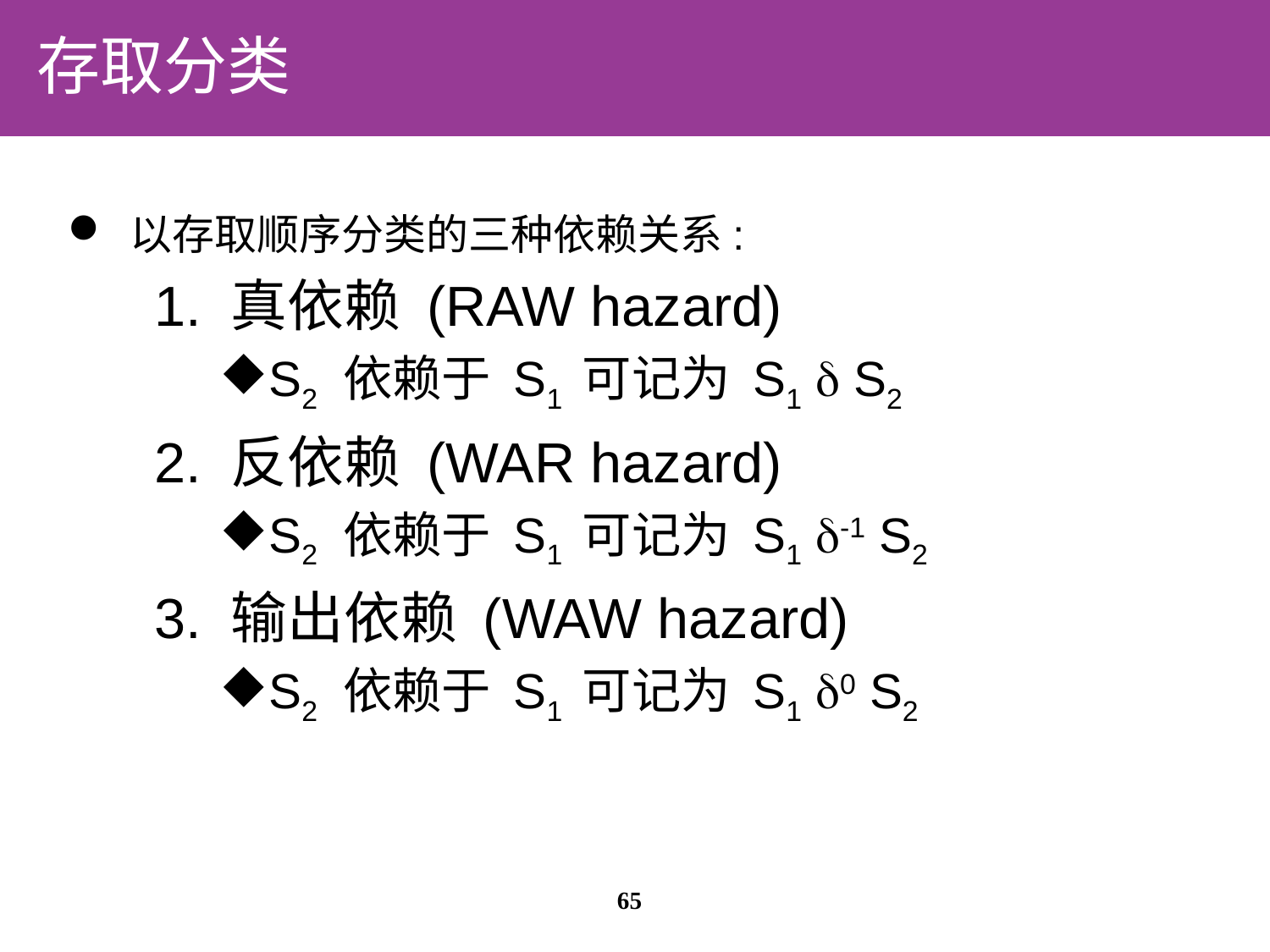

# 存取分类
以存取顺序分类的三种依赖关系:
1. 真依赖 (RAW hazard)
S2 依赖于 S1 可记为 S1 δ S2
2. 反依赖 (WAR hazard)
S2 依赖于 S1 可记为 S1 δ-1 S2
3. 输出依赖 (WAW hazard)
S2 依赖于 S1 可记为 S1 δ0 S2
65